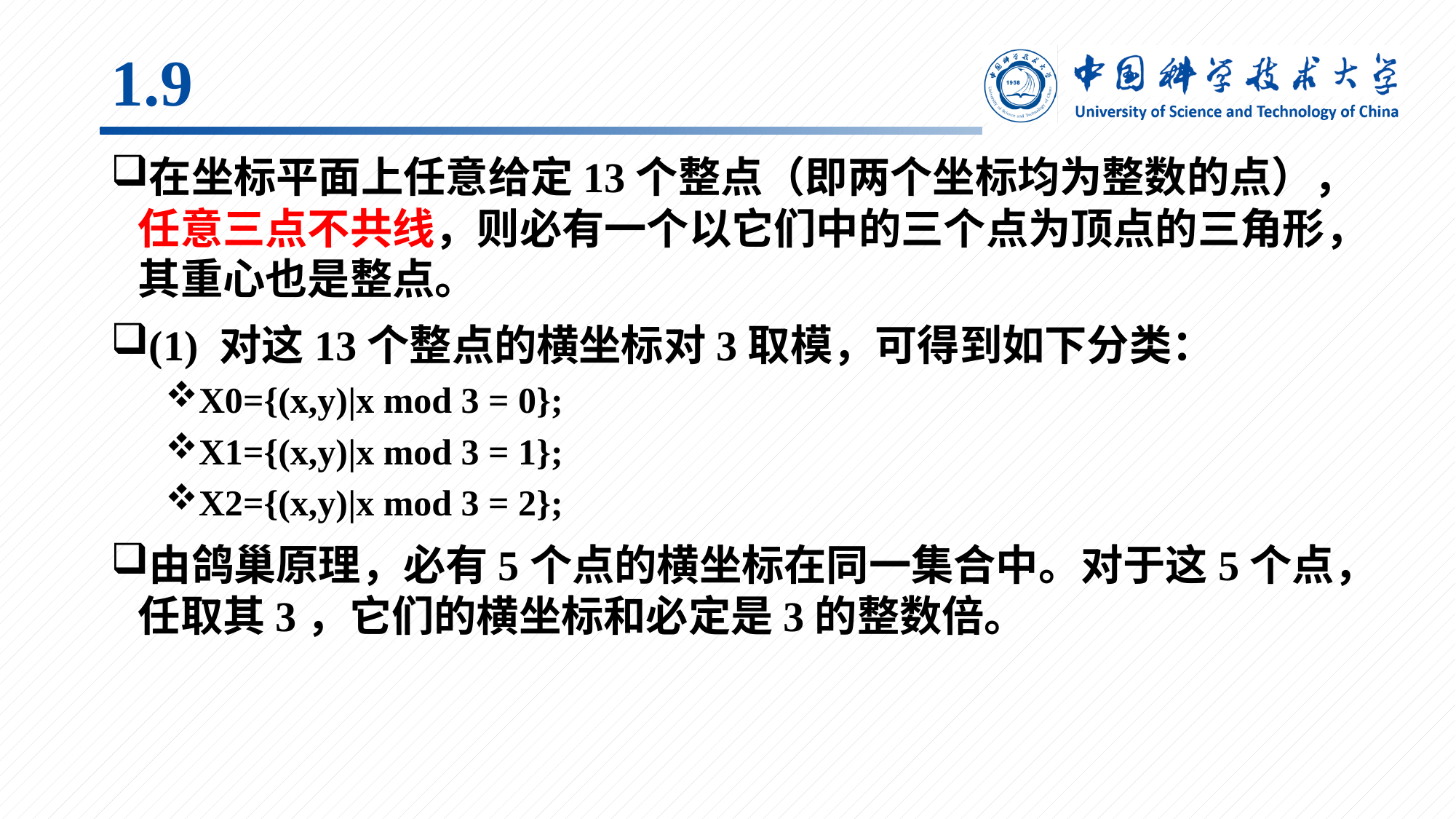

# 1.9
在坐标平面上任意给定13个整点（即两个坐标均为整数的点），任意三点不共线，则必有一个以它们中的三个点为顶点的三角形，其重心也是整点。
(1) 对这13个整点的横坐标对3取模，可得到如下分类：
X0={(x,y)|x mod 3 = 0};
X1={(x,y)|x mod 3 = 1};
X2={(x,y)|x mod 3 = 2};
由鸽巢原理，必有5个点的横坐标在同一集合中。对于这5个点，任取其3，它们的横坐标和必定是3的整数倍。